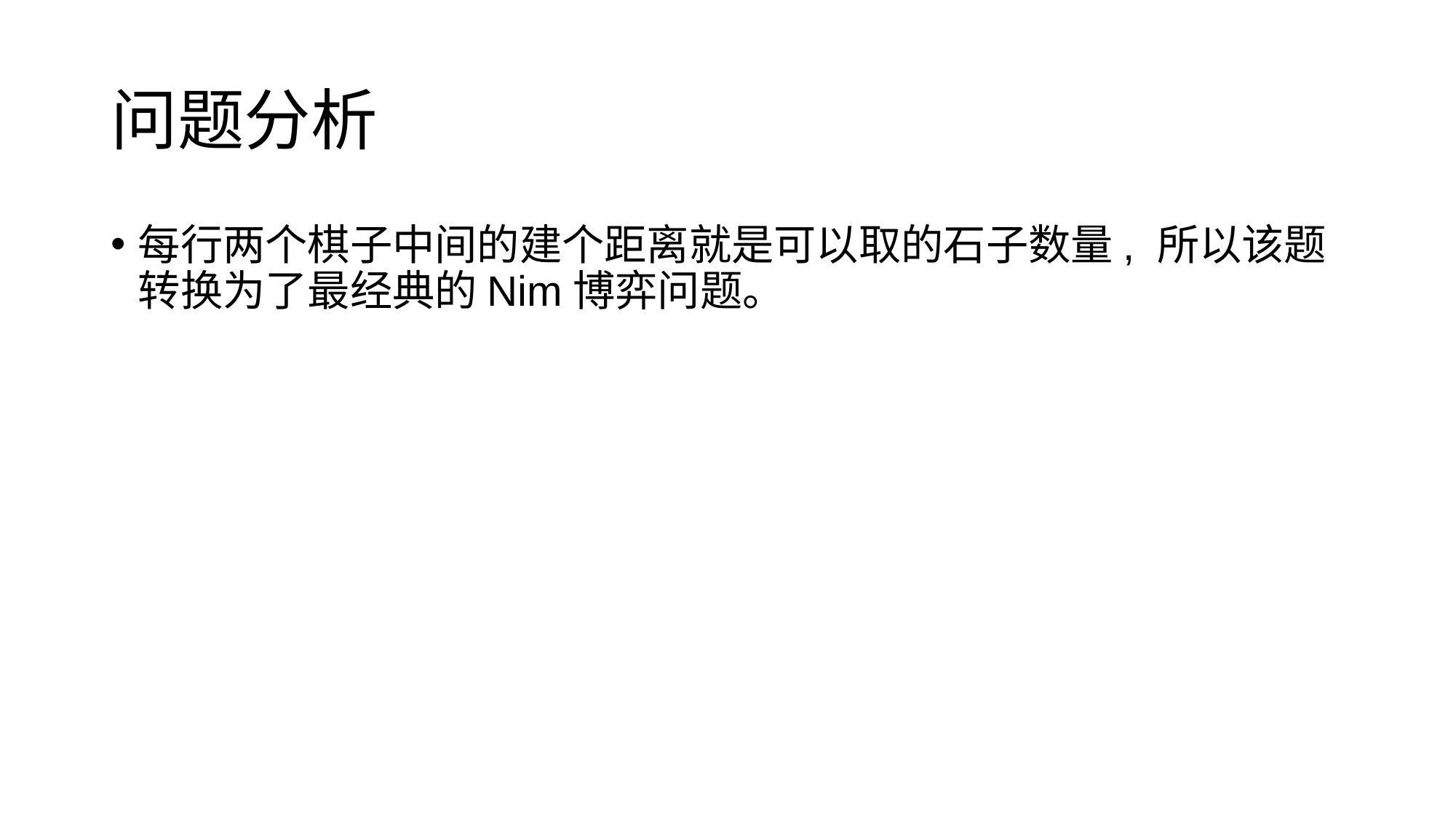

# 问题分析
每行两个棋子中间的建个距离就是可以取的石子数量, 所以该题转换为了最经典的Nim博弈问题。